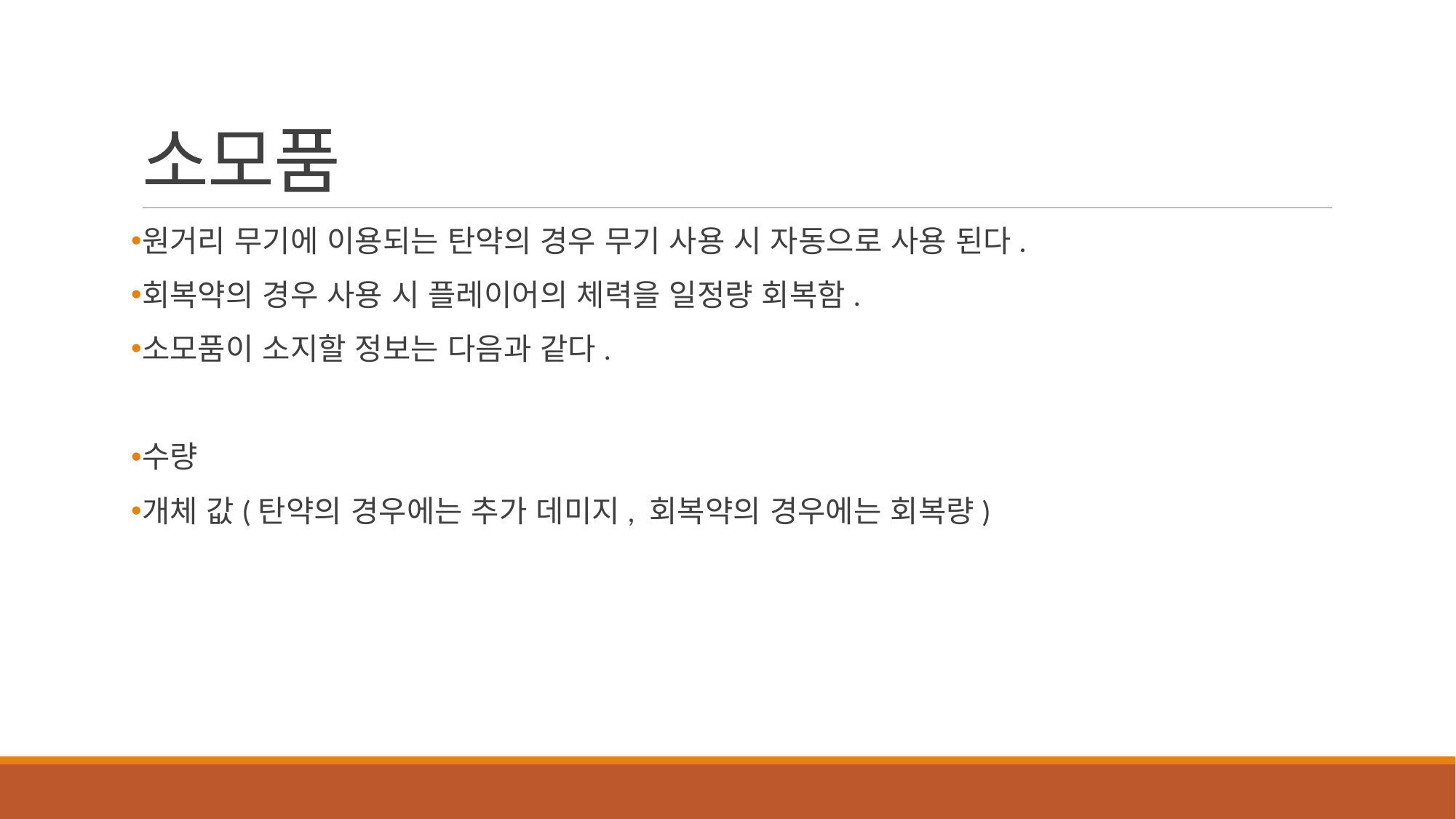

# 소모품
원거리 무기에 이용되는 탄약의 경우 무기 사용 시 자동으로 사용 된다.
회복약의 경우 사용 시 플레이어의 체력을 일정량 회복함.
소모품이 소지할 정보는 다음과 같다.

수량
개체 값(탄약의 경우에는 추가 데미지, 회복약의 경우에는 회복량)